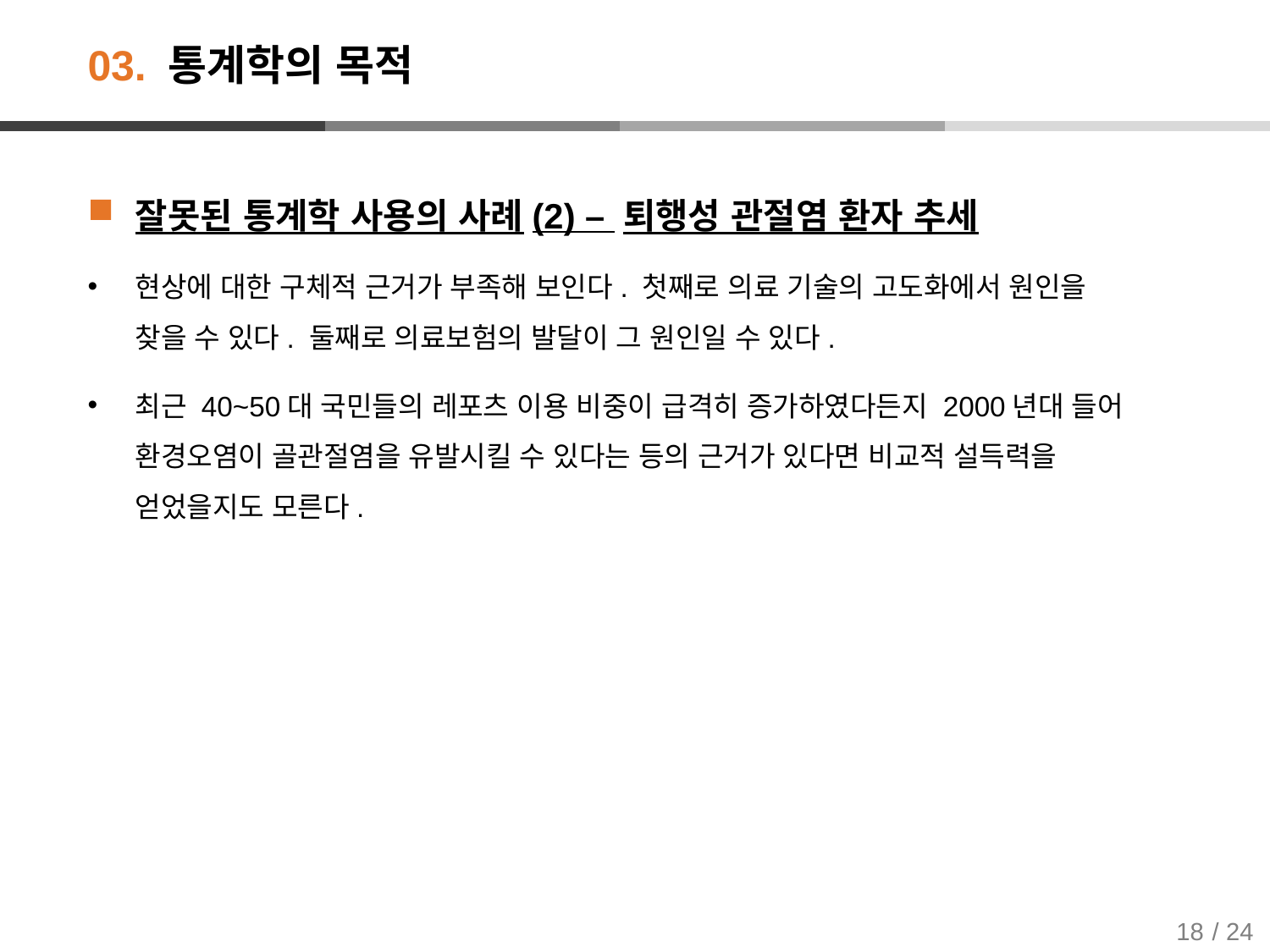

# 03. 통계학의 목적
잘못된 통계학 사용의 사례(2) – 퇴행성 관절염 환자 추세
현상에 대한 구체적 근거가 부족해 보인다. 첫째로 의료 기술의 고도화에서 원인을 찾을 수 있다. 둘째로 의료보험의 발달이 그 원인일 수 있다.
최근 40~50대 국민들의 레포츠 이용 비중이 급격히 증가하였다든지 2000년대 들어 환경오염이 골관절염을 유발시킬 수 있다는 등의 근거가 있다면 비교적 설득력을 얻었을지도 모른다.